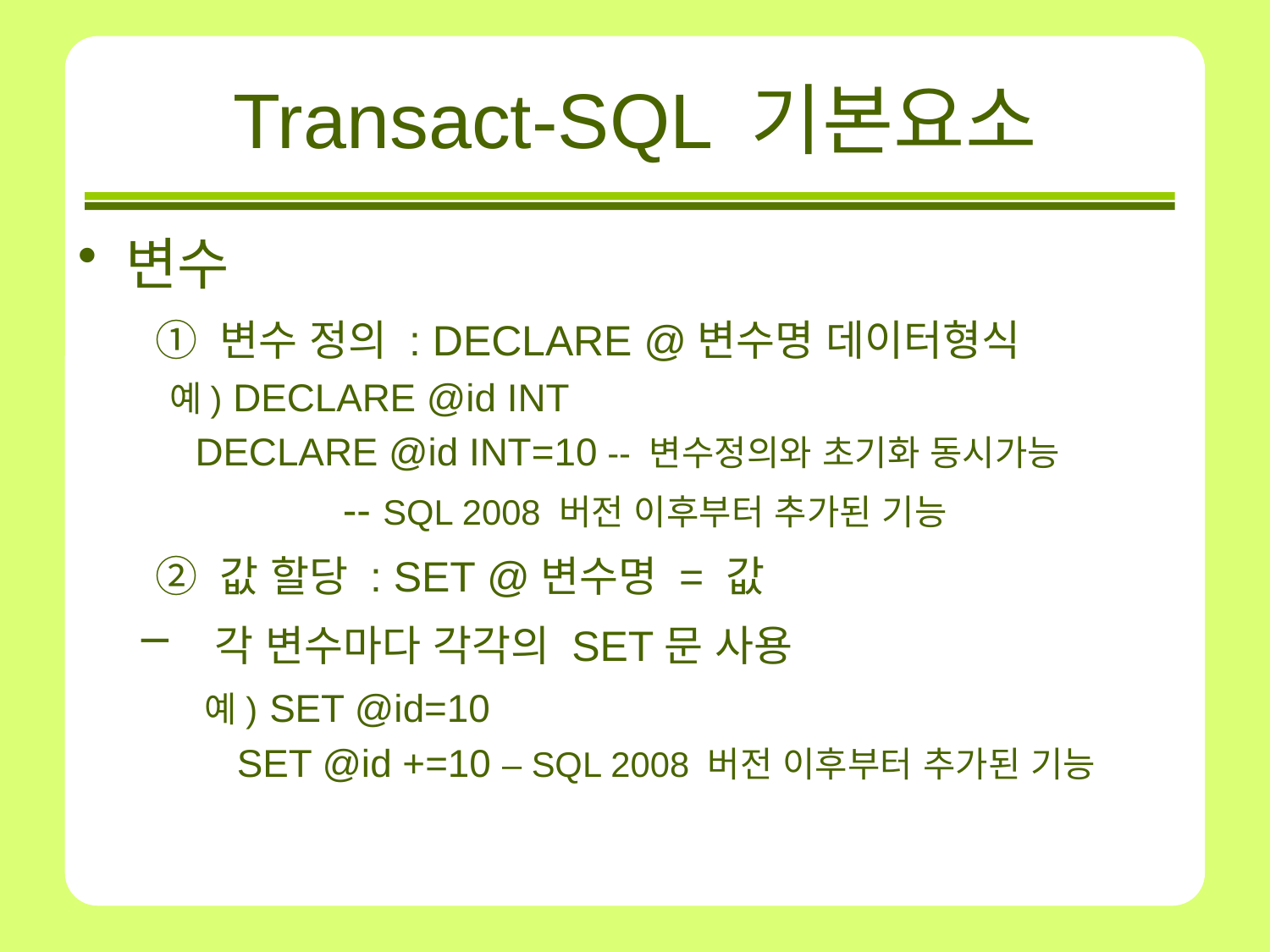

# Transact-SQL 기본요소
변수
 ① 변수 정의 : DECLARE @변수명 데이터형식
  예) DECLARE @id INT
     DECLARE @id INT=10 -- 변수정의와 초기화 동시가능
                 -- SQL 2008 버전 이후부터 추가된 기능
 ② 값 할당 : SET @변수명 = 값
 각 변수마다 각각의 SET문 사용
예) SET @id=10
   SET @id +=10 – SQL 2008 버전 이후부터 추가된 기능